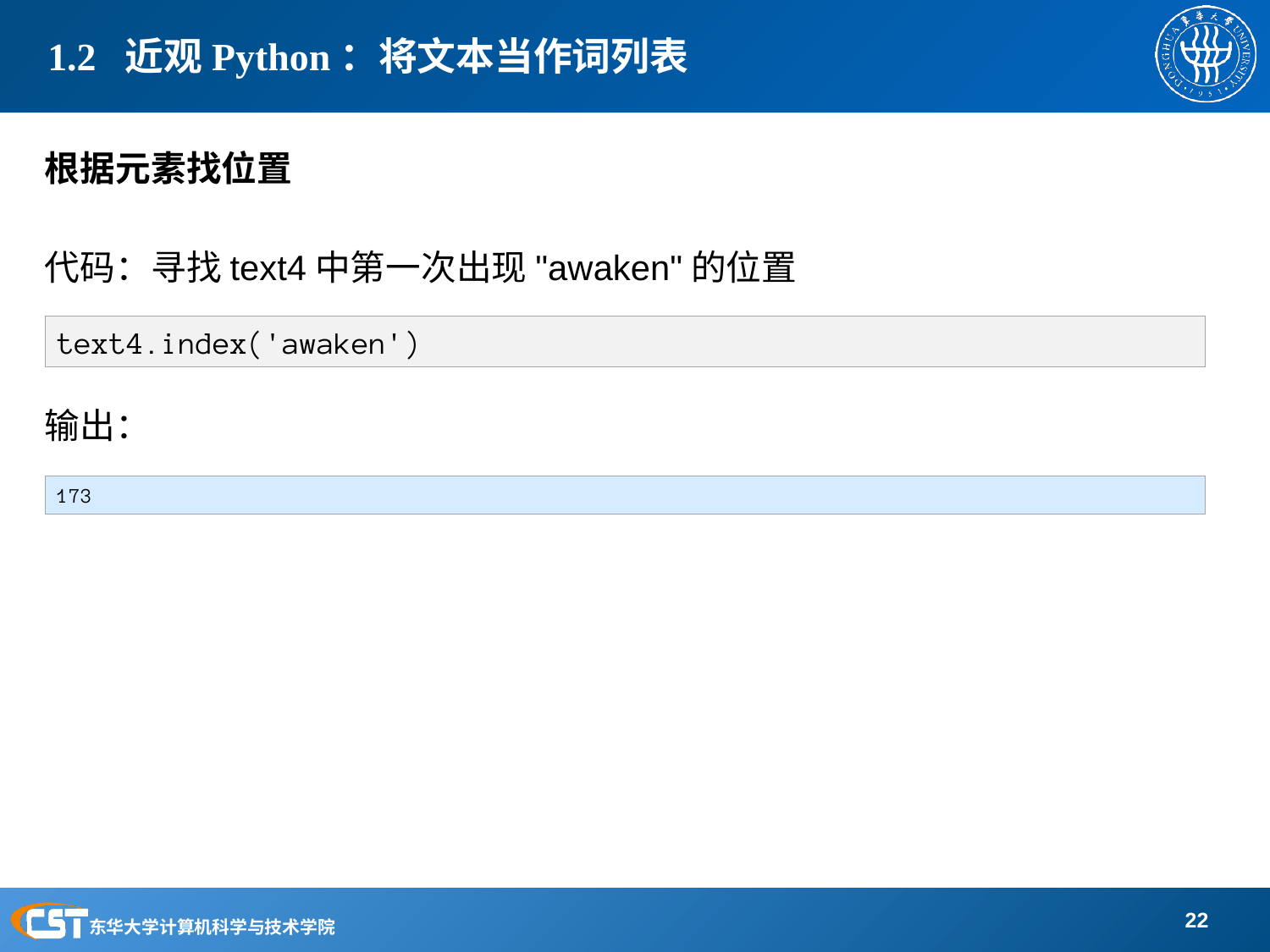

# 1.2  近观Python：将文本当作词列表
根据元素找位置

代码：寻找text4中第一次出现"awaken"的位置

输出：
text4.index('awaken')
173